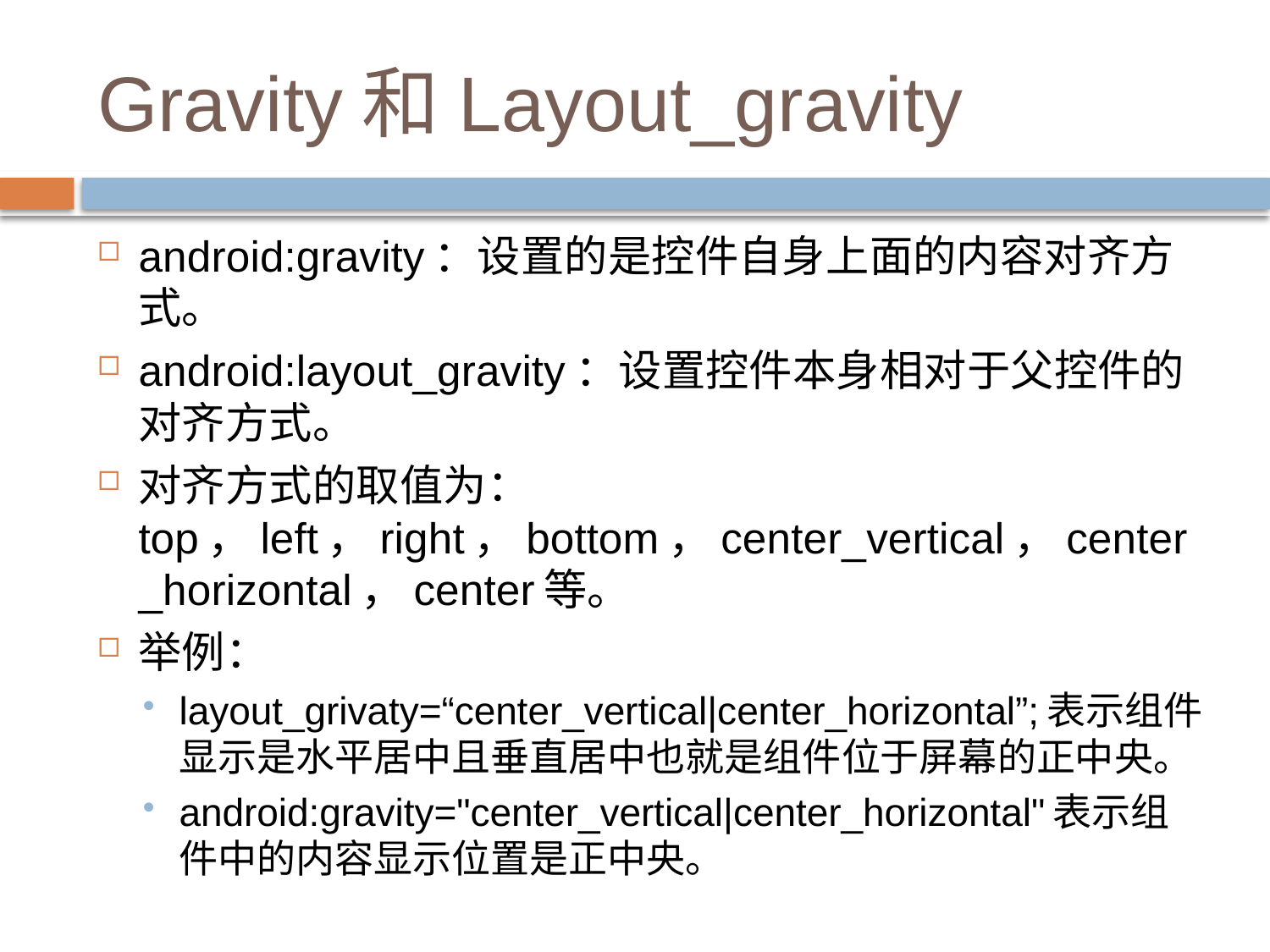

# Gravity和Layout_gravity
android:gravity：设置的是控件自身上面的内容对齐方式。
android:layout_gravity：设置控件本身相对于父控件的对齐方式。
对齐方式的取值为：top，left，right，bottom，center_vertical，center_horizontal，center等。
举例：
layout_grivaty=“center_vertical|center_horizontal”;表示组件显示是水平居中且垂直居中也就是组件位于屏幕的正中央。
android:gravity="center_vertical|center_horizontal"表示组件中的内容显示位置是正中央。